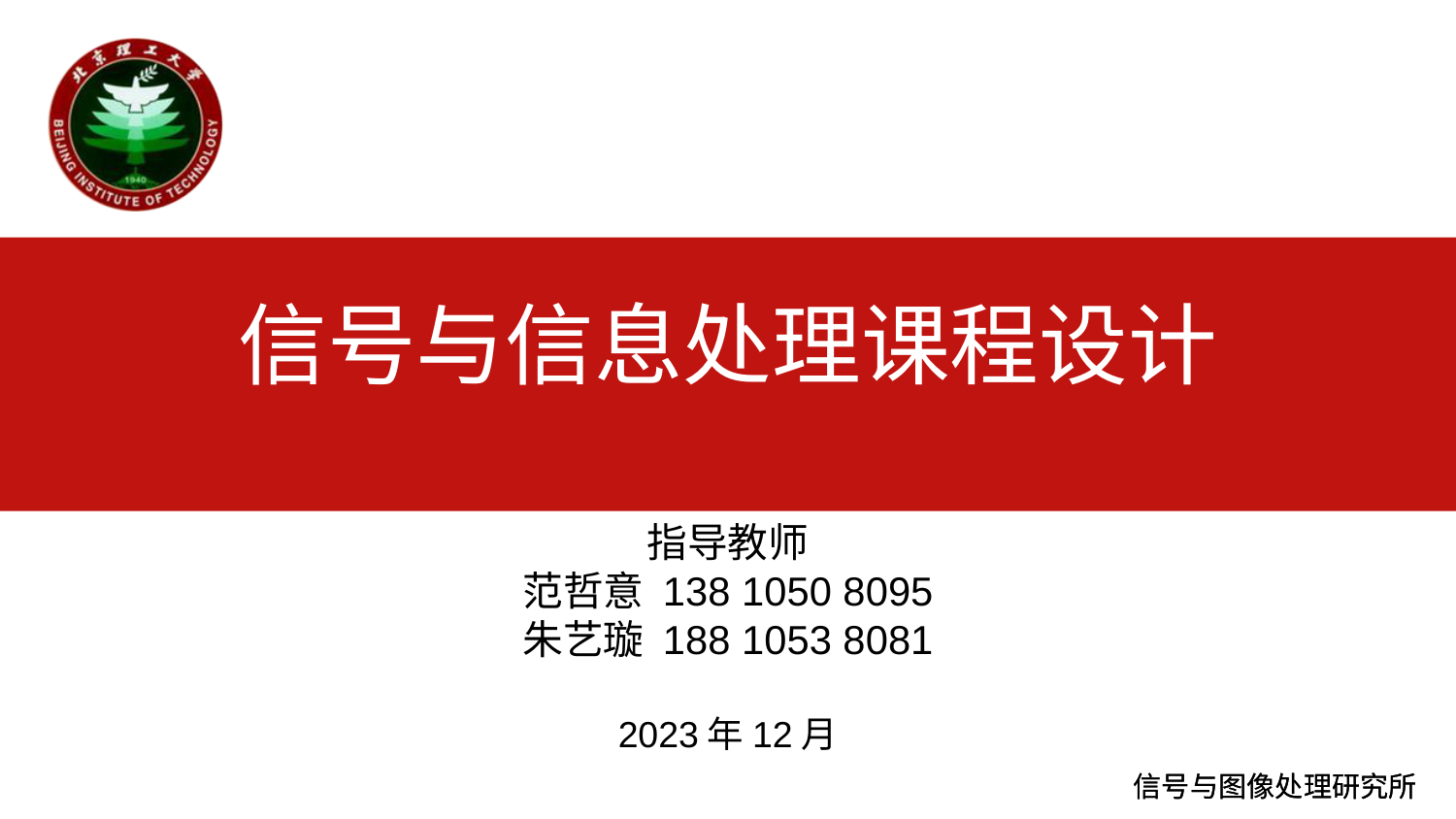

# 信号与信息处理课程设计
指导教师
范哲意 138 1050 8095
朱艺璇 188 1053 8081

2023年12月